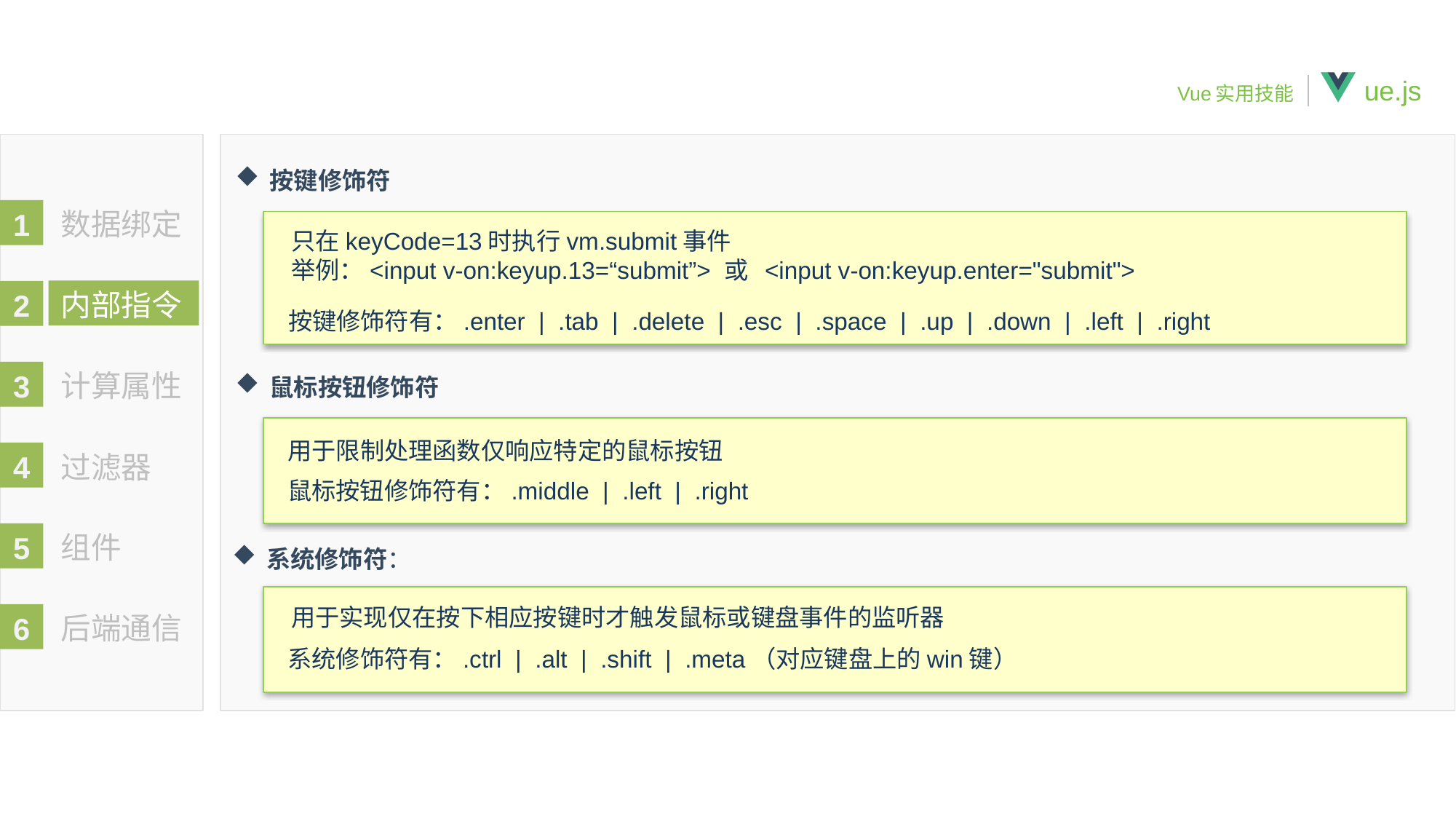

按键修饰符

只在keyCode=13时执行vm.submit事件
举例：<input v-on:keyup.13=“submit”> 或  <input v-on:keyup.enter="submit">
按键修饰符有：.enter  |  .tab  |  .delete  |  .esc  |  .space  |  .up  |  .down  |  .left  |  .right
鼠标按钮修饰符

用于限制处理函数仅响应特定的鼠标按钮
鼠标按钮修饰符有：.middle  |  .left  |  .right
系统修饰符：

用于实现仅在按下相应按键时才触发鼠标或键盘事件的监听器
系统修饰符有：.ctrl  |  .alt  |  .shift  |  .meta（对应键盘上的win键）